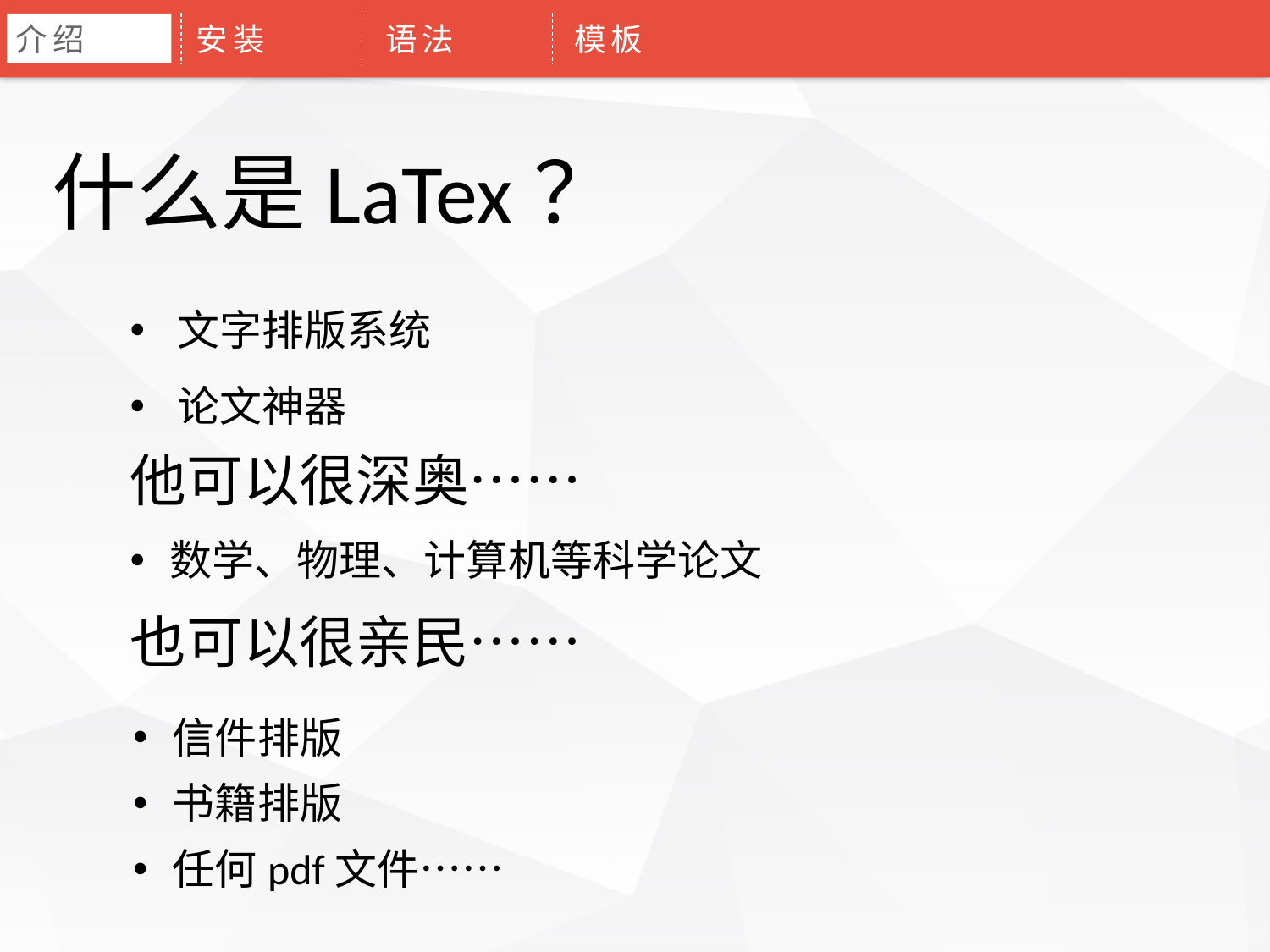

介绍
安装
语法
模板

什么是LaTex？
文字排版系统
论文神器
他可以很深奥……
数学、物理、计算机等科学论文
也可以很亲民……
信件排版
书籍排版
任何pdf文件……